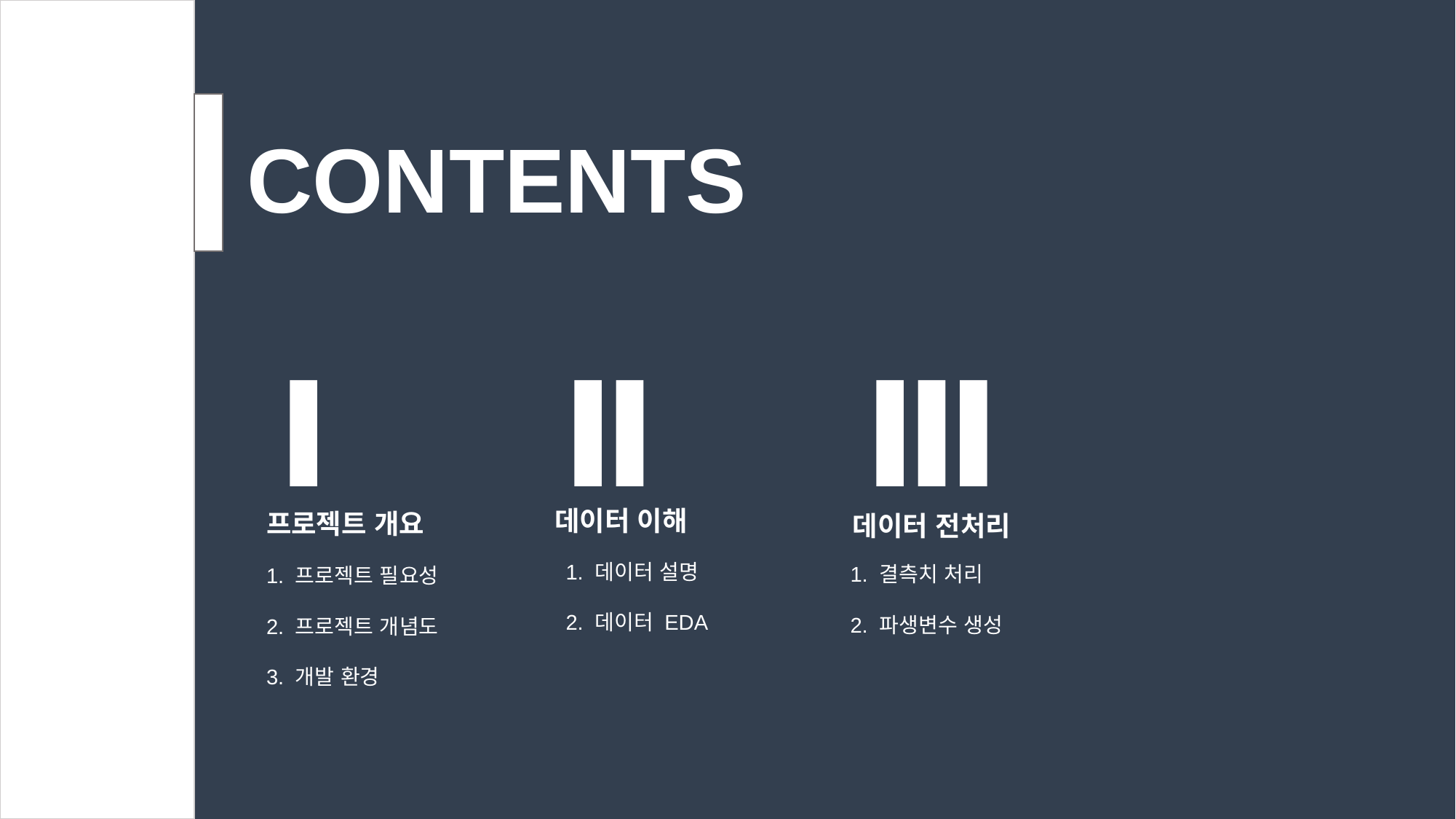

CONTENTS
Ⅰ
Ⅱ
Ⅲ
데이터 이해
프로젝트 개요
데이터 전처리
1. 데이터 설명

2. 데이터 EDA
1. 결측치 처리

2. 파생변수 생성
1. 프로젝트 필요성

2. 프로젝트 개념도

3. 개발 환경